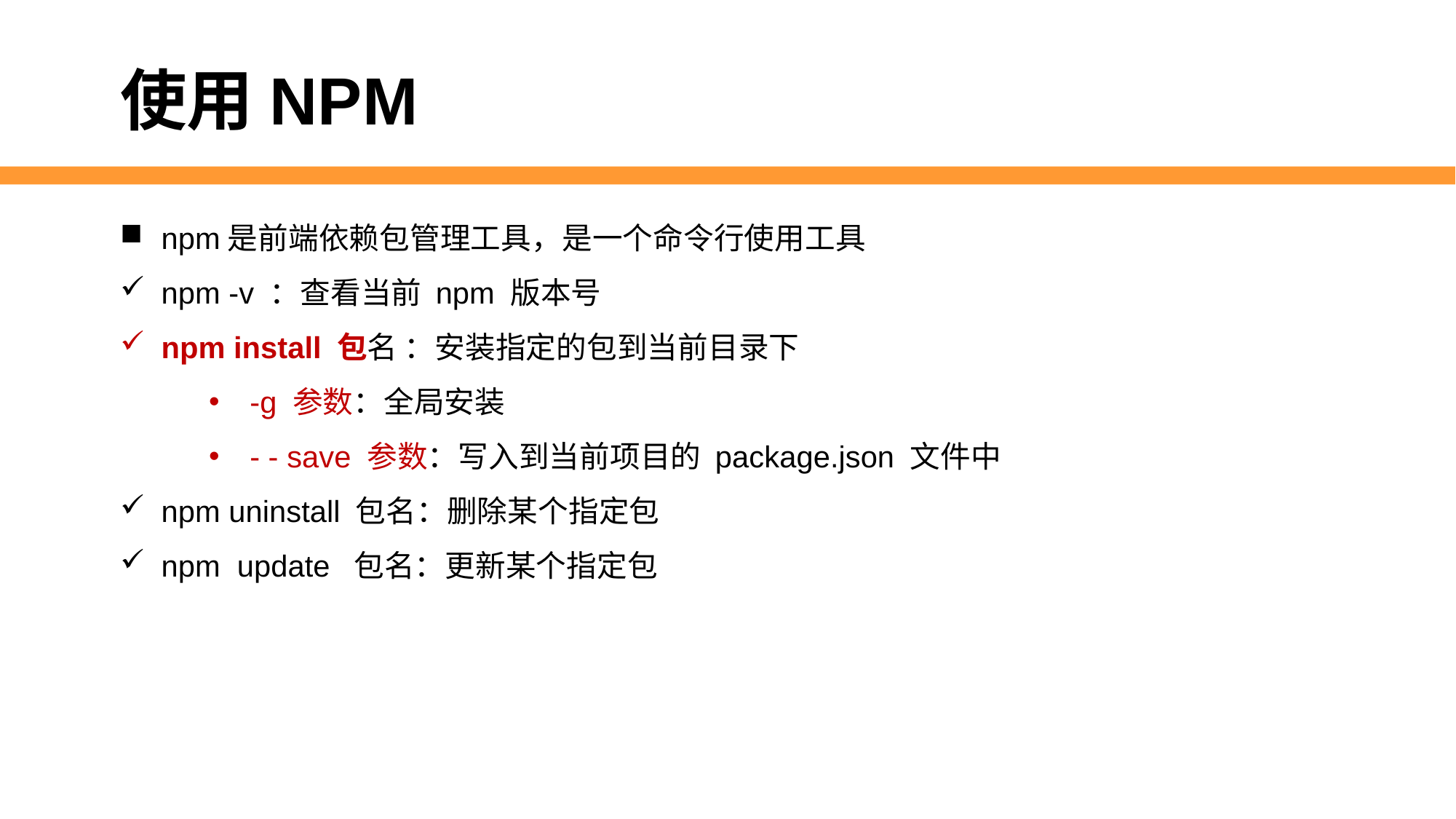

使用NPM
npm是前端依赖包管理工具，是一个命令行使用工具
npm -v ：查看当前 npm 版本号
npm install 包名 ：安装指定的包到当前目录下
-g 参数：全局安装
- - save 参数：写入到当前项目的 package.json 文件中
npm uninstall 包名：删除某个指定包
npm  update  包名：更新某个指定包